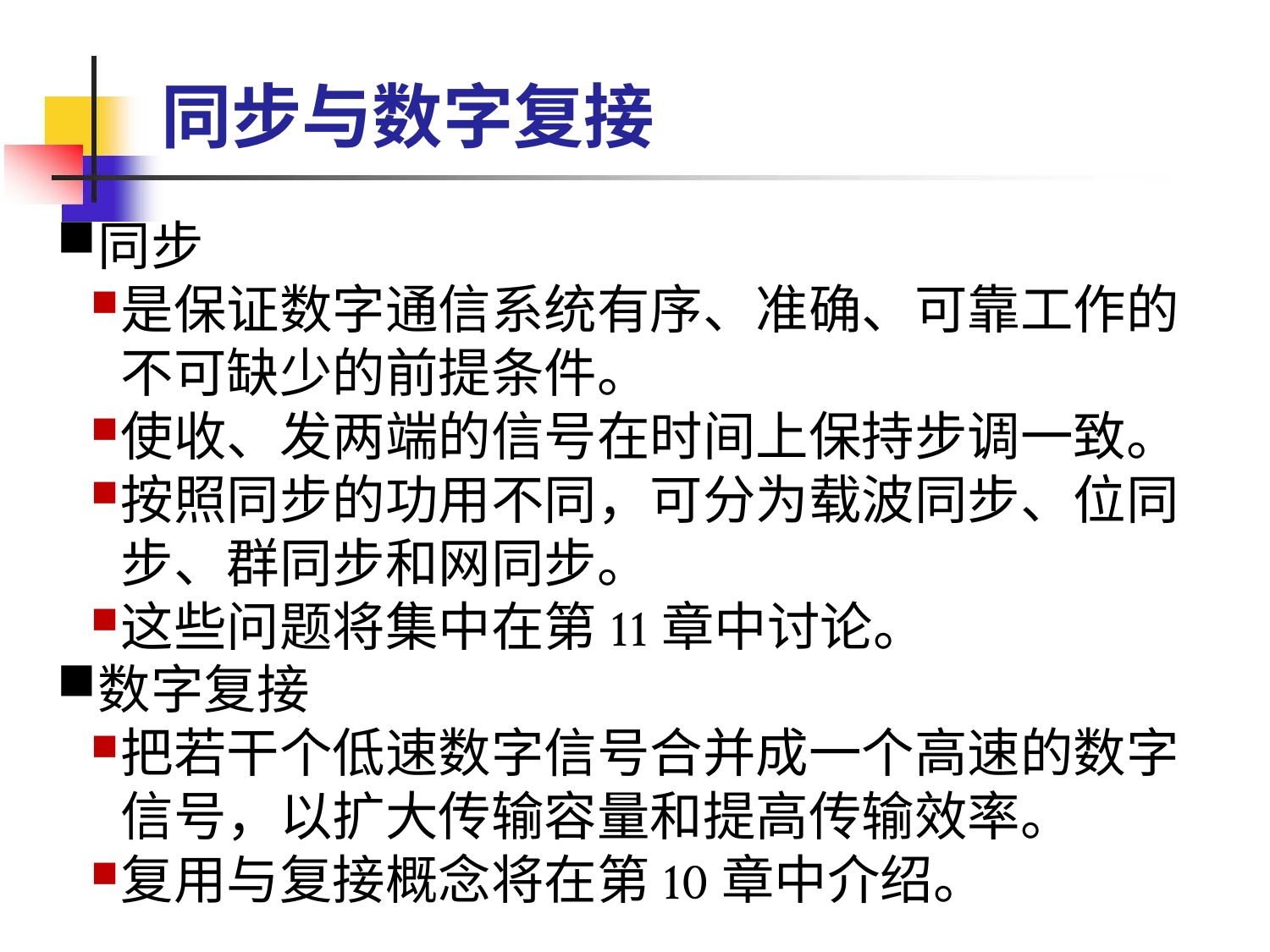

同步与数字复接
同步
是保证数字通信系统有序、准确、可靠工作的不可缺少的前提条件。
使收、发两端的信号在时间上保持步调一致。
按照同步的功用不同，可分为载波同步、位同步、群同步和网同步。
这些问题将集中在第11章中讨论。
数字复接
把若干个低速数字信号合并成一个高速的数字信号，以扩大传输容量和提高传输效率。
复用与复接概念将在第10章中介绍。